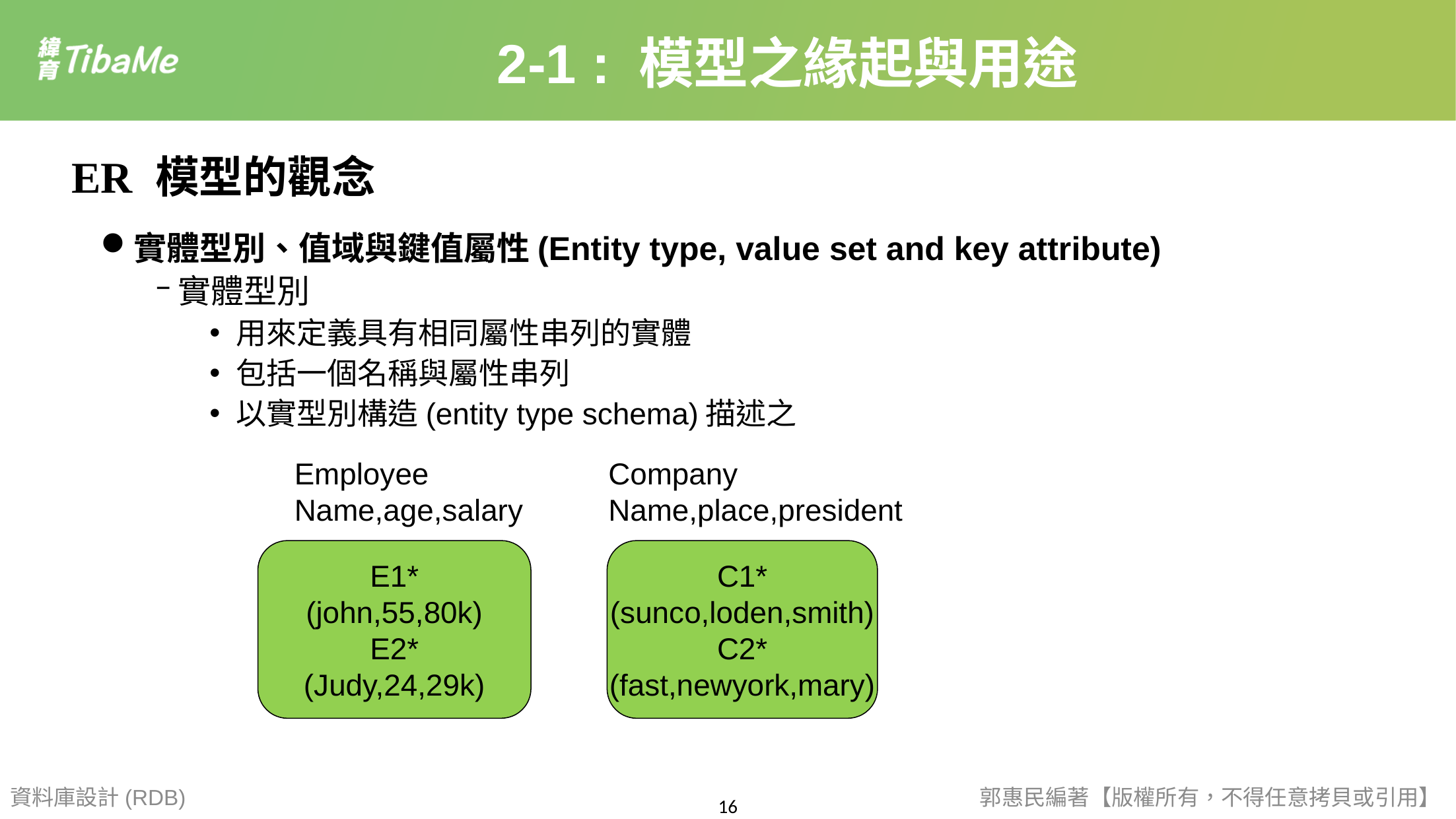

2-1 : 模型之緣起與用途

ER 模型的觀念
實體型別、值域與鍵值屬性(Entity type, value set and key attribute)
實體型別
用來定義具有相同屬性串列的實體
包括一個名稱與屬性串列
以實型別構造(entity type schema)描述之
Employee
Name,age,salary
Company
Name,place,president
E1*
(john,55,80k)
E2*
(Judy,24,29k)
C1*
(sunco,loden,smith)
C2*
(fast,newyork,mary)
資料庫設計(RDB)
郭惠民編著【版權所有，不得任意拷貝或引用】